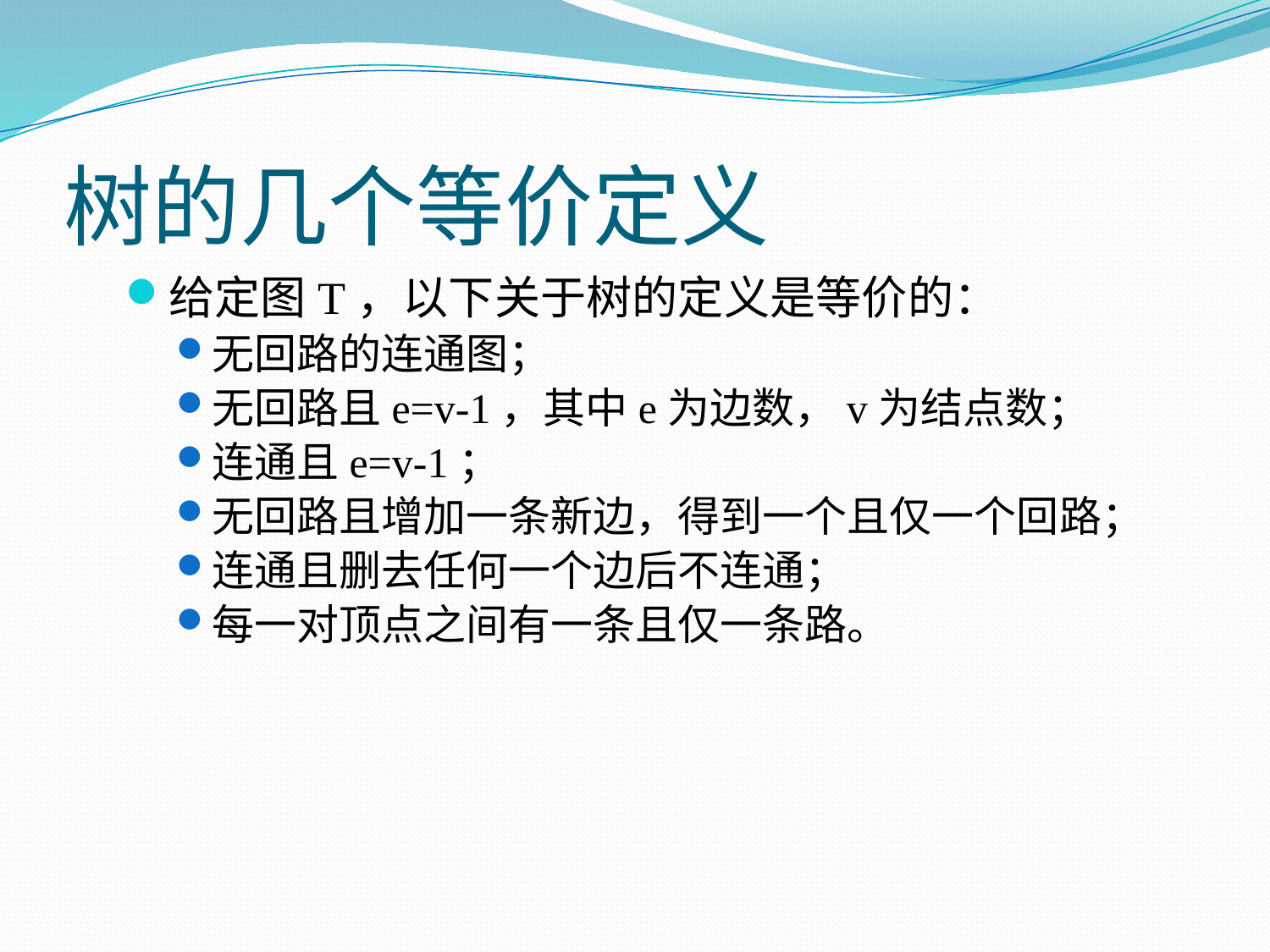

# 树的几个等价定义
给定图T，以下关于树的定义是等价的：
无回路的连通图；
无回路且e=v-1，其中e为边数，v为结点数；
连通且e=v-1；
无回路且增加一条新边，得到一个且仅一个回路；
连通且删去任何一个边后不连通；
每一对顶点之间有一条且仅一条路。